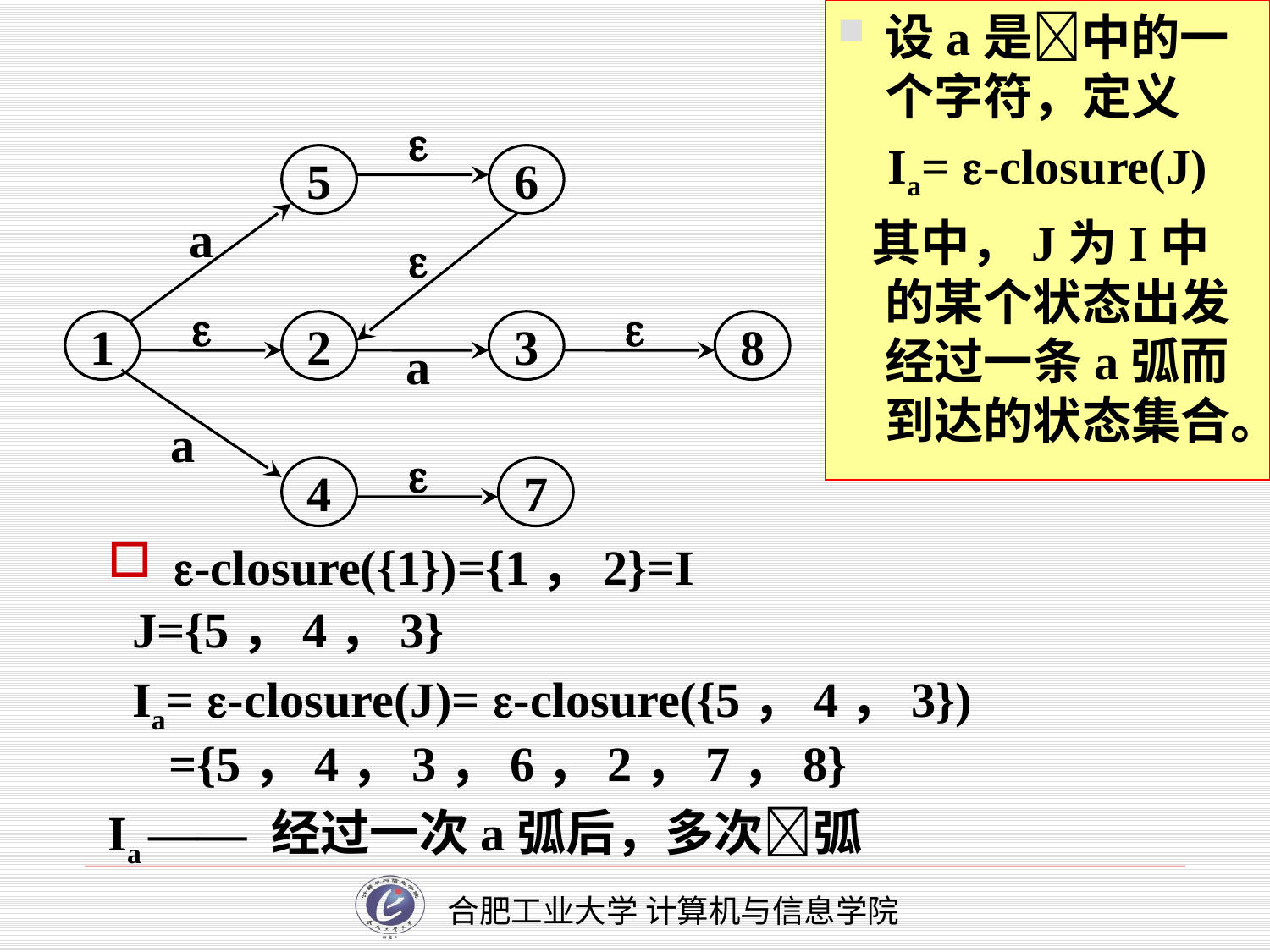

设a是Σ中的一个字符，定义
Ia= ε-closure(J)
  其中，J为I中的某个状态出发经过一条a弧而到达的状态集合。
ε
5
6

a

ε
ε
ε
1
2
3
8
a

a
ε
4
7

ε-closure({1})={1，2}=I
  J={5，4，3}
  Ia= ε-closure(J)= ε-closure({5，4，3})
     ={5，4，3，6，2，7，8}
Ia —— 经过一次a弧后，多次ε弧
52